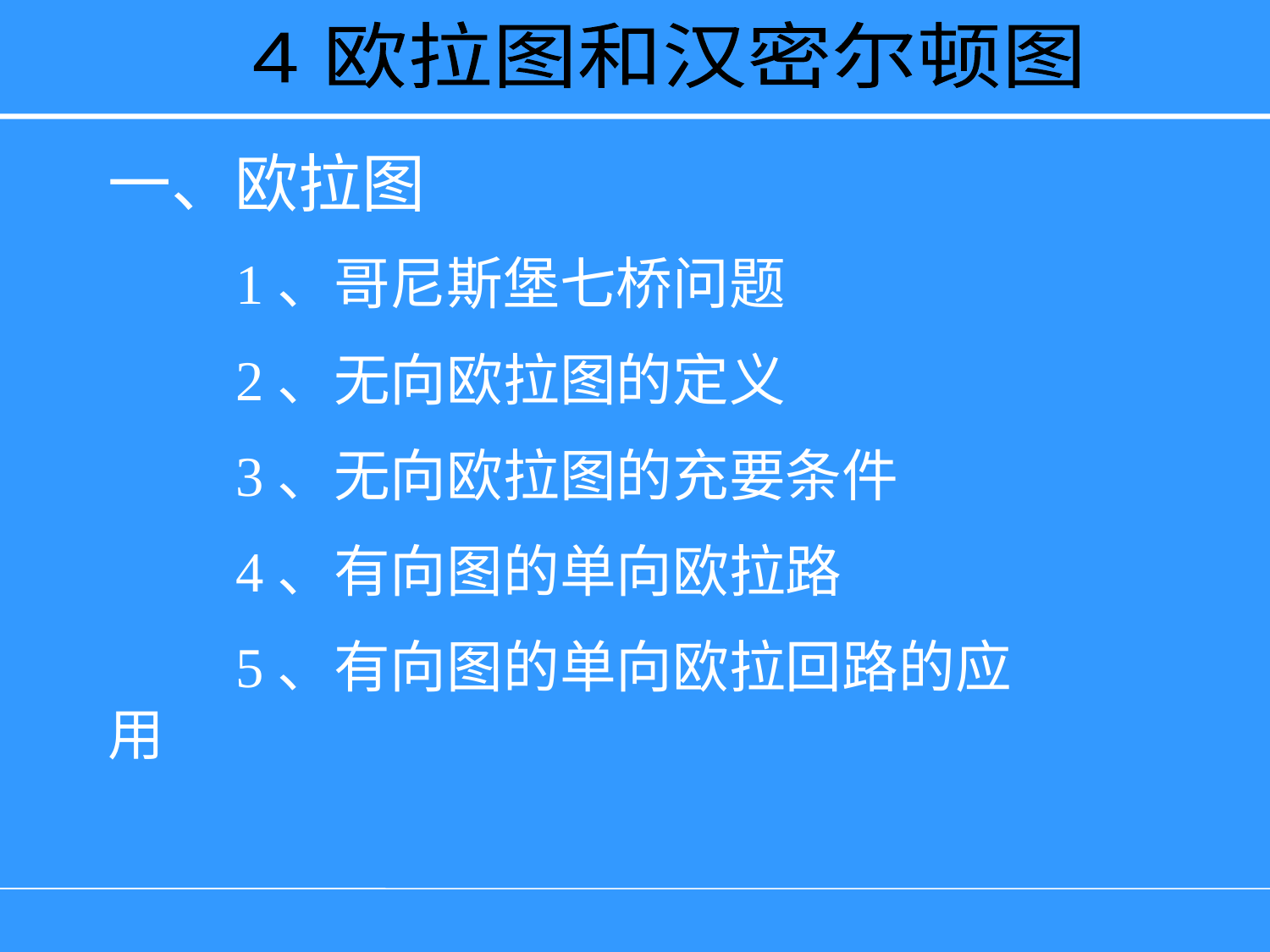

4 欧拉图和汉密尔顿图

一、欧拉图
         1、哥尼斯堡七桥问题
         2、无向欧拉图的定义
         3、无向欧拉图的充要条件
         4、有向图的单向欧拉路
         5、有向图的单向欧拉回路的应用